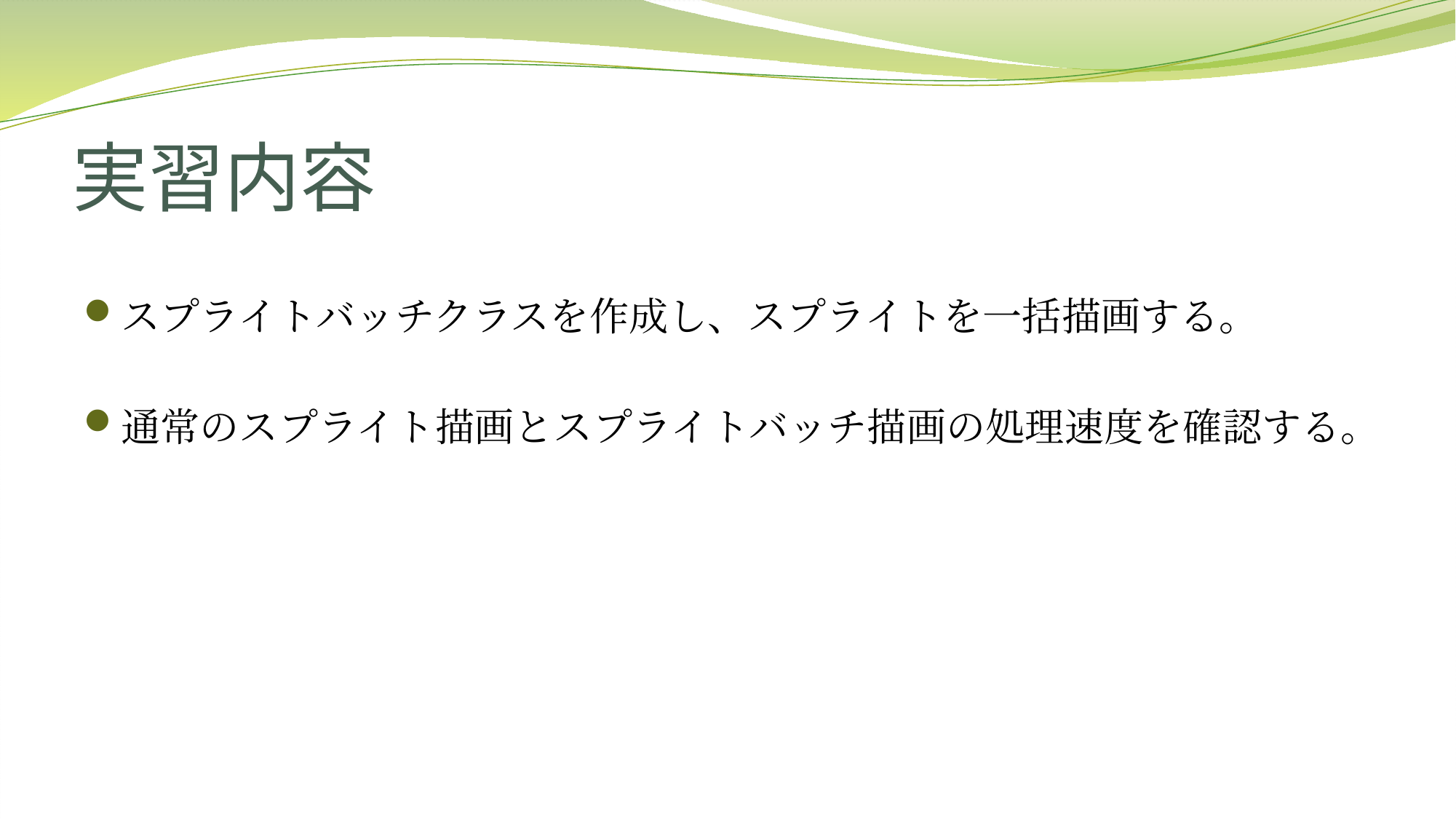

# 実習内容

スプライトバッチクラスを作成し、スプライトを一括描画する。

通常のスプライト描画とスプライトバッチ描画の処理速度を確認する。